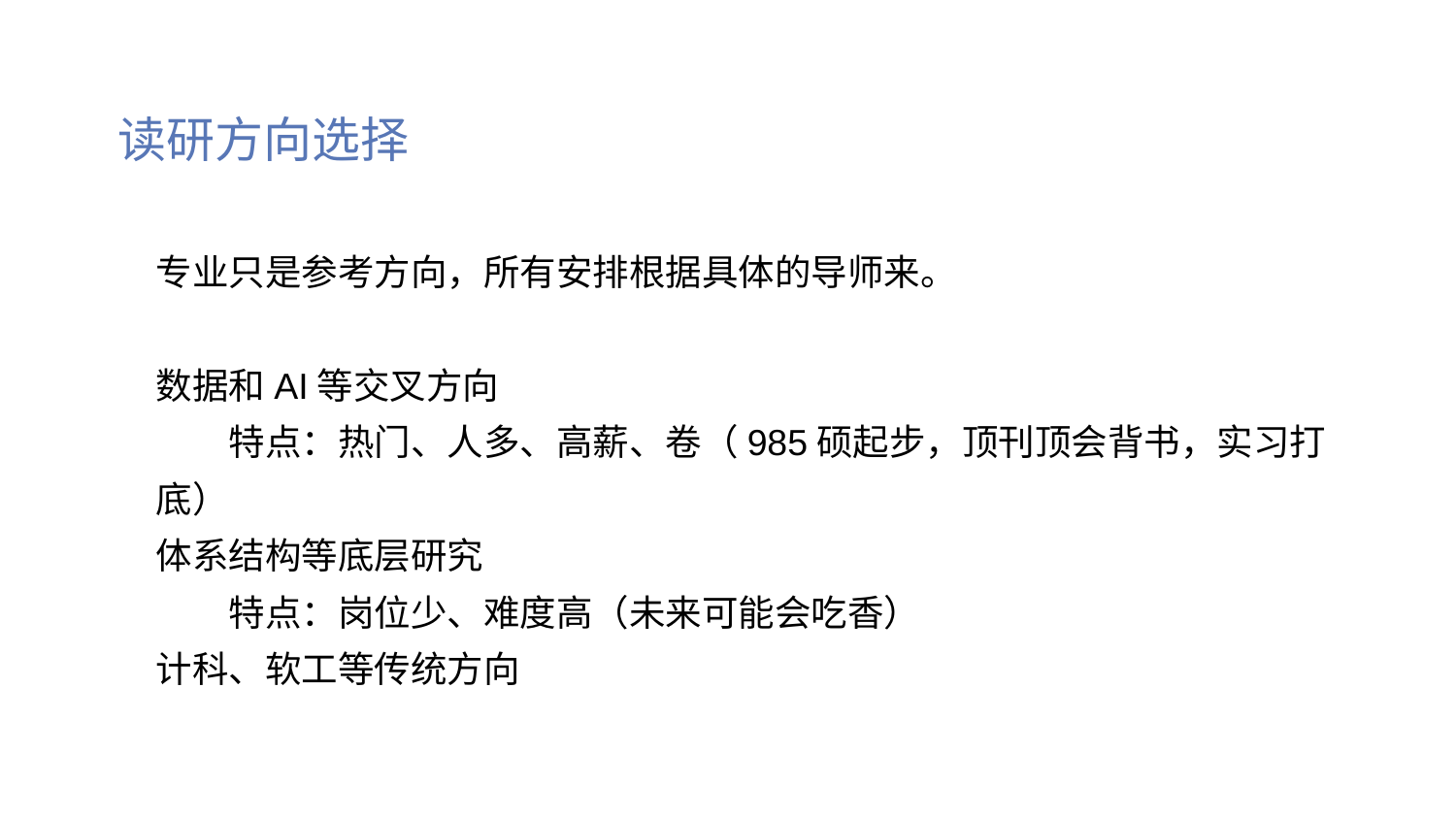

读研方向选择
专业只是参考方向，所有安排根据具体的导师来。

数据和AI等交叉方向
特点：热门、人多、高薪、卷（985硕起步，顶刊顶会背书，实习打底）
体系结构等底层研究
特点：岗位少、难度高（未来可能会吃香）
计科、软工等传统方向

添加标题内容
您的内容打在这里，或者通过复制您的文本后，在此框中选择粘贴，并选择只保留文字。